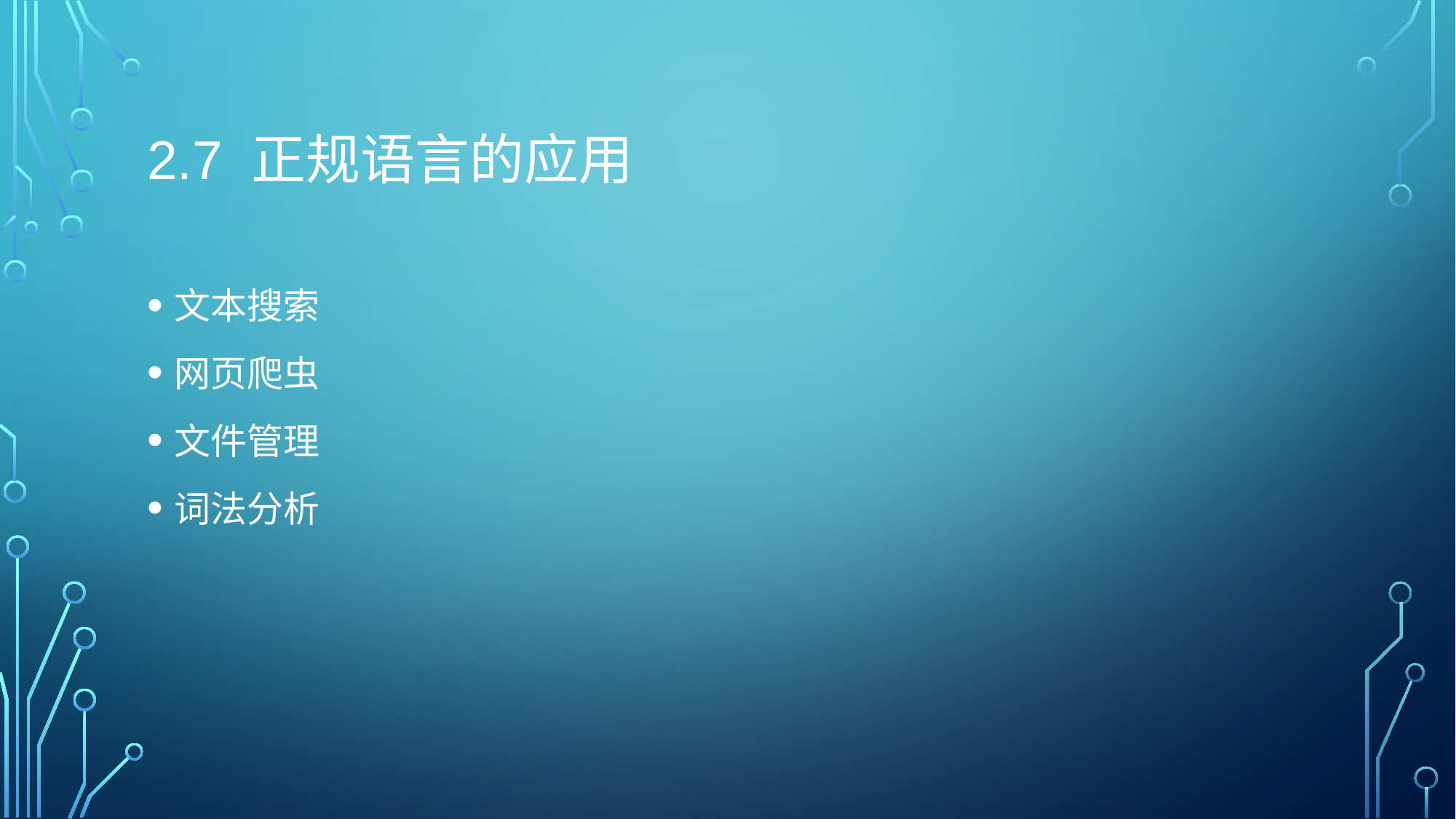

# 2.7 正规语言的应用
文本搜索
网页爬虫
文件管理
词法分析